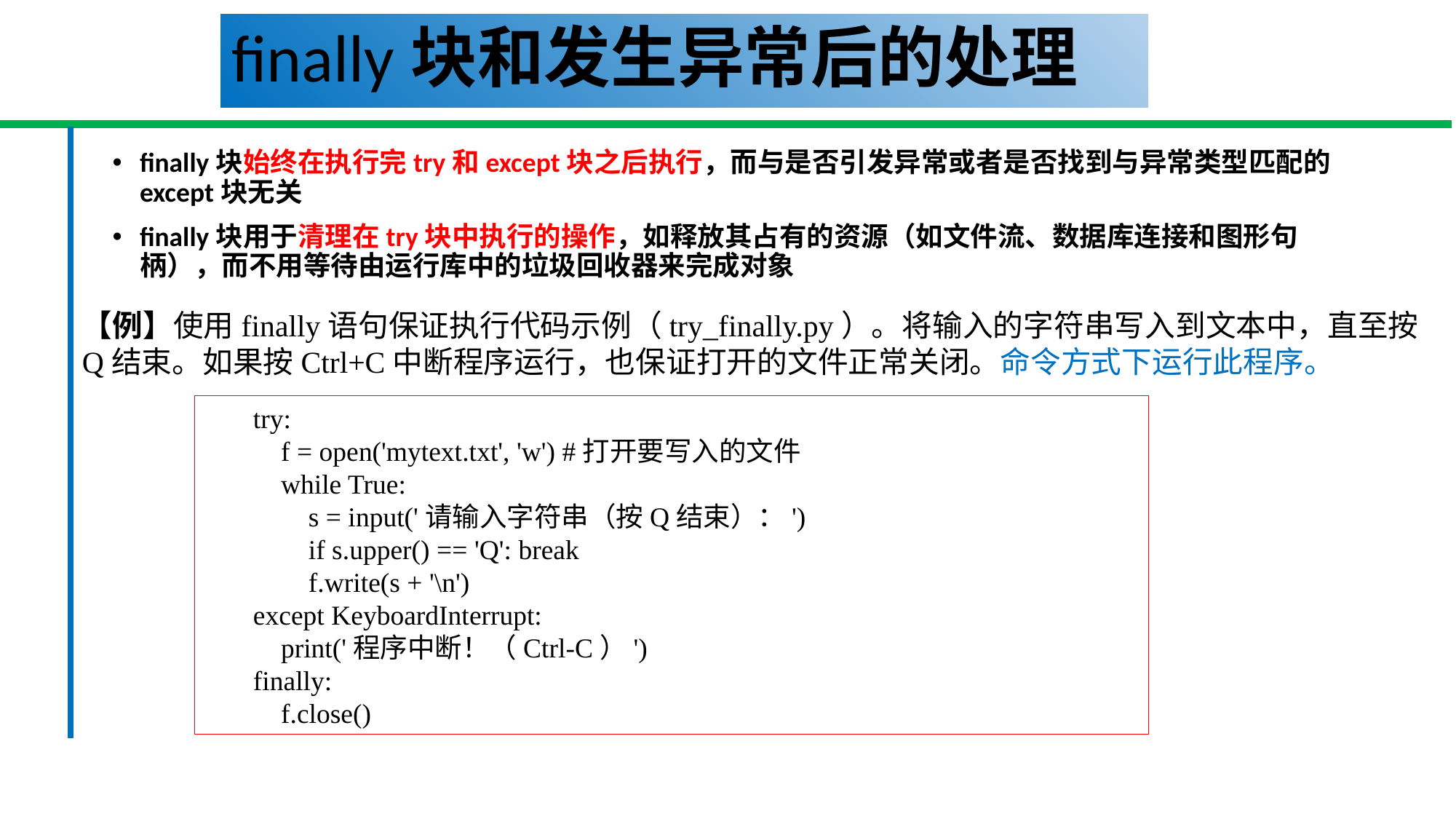

# finally块和发生异常后的处理
finally块始终在执行完try和except块之后执行，而与是否引发异常或者是否找到与异常类型匹配的except块无关
finally块用于清理在try块中执行的操作，如释放其占有的资源（如文件流、数据库连接和图形句柄），而不用等待由运行库中的垃圾回收器来完成对象
【例】使用finally语句保证执行代码示例（try_finally.py）。将输入的字符串写入到文本中，直至按Q结束。如果按Ctrl+C中断程序运行，也保证打开的文件正常关闭。命令方式下运行此程序。
try:
    f = open('mytext.txt', 'w') #打开要写入的文件
    while True:
        s = input('请输入字符串（按Q结束）：')
        if s.upper() == 'Q': break
        f.write(s + '\n')
except KeyboardInterrupt:
    print('程序中断！（Ctrl-C）')
finally:
    f.close()